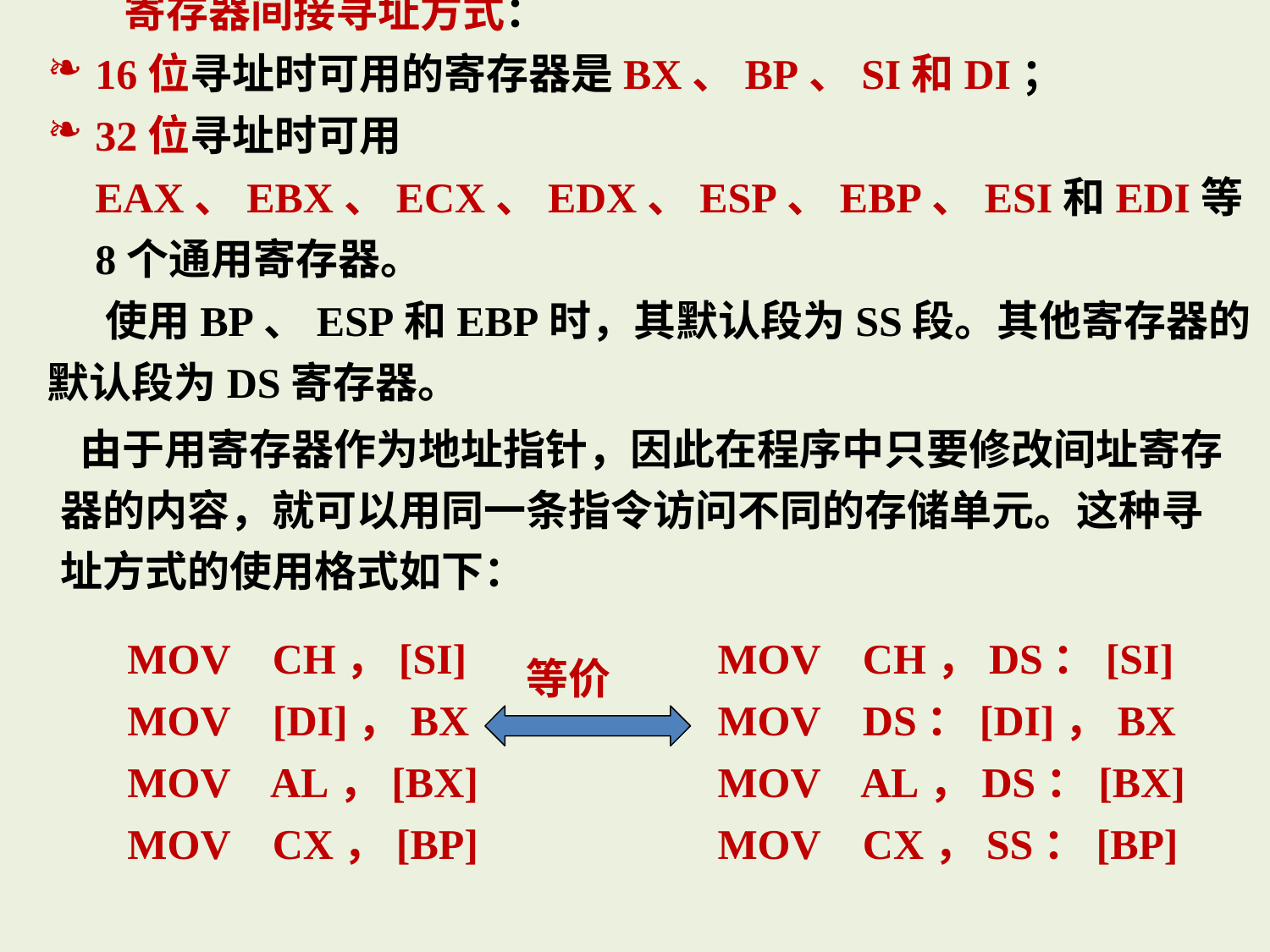

寄存器间接寻址方式：
16位寻址时可用的寄存器是BX、BP、SI和DI；
32位寻址时可用EAX、EBX、ECX、EDX、ESP、EBP、ESI和EDI等8个通用寄存器。
     使用BP、ESP和EBP时，其默认段为SS段。其他寄存器的默认段为DS寄存器。
      由于用寄存器作为地址指针，因此在程序中只要修改间址寄存器的内容，就可以用同一条指令访问不同的存储单元。这种寻址方式的使用格式如下：

MOV    CH，[SI]
MOV    [DI]，BX
MOV    AL，[BX]
MOV    CX，[BP]
MOV    CH，DS：[SI]
MOV    DS：[DI]，BX
MOV    AL，DS：[BX]
MOV    CX，SS：[BP]
等价

89